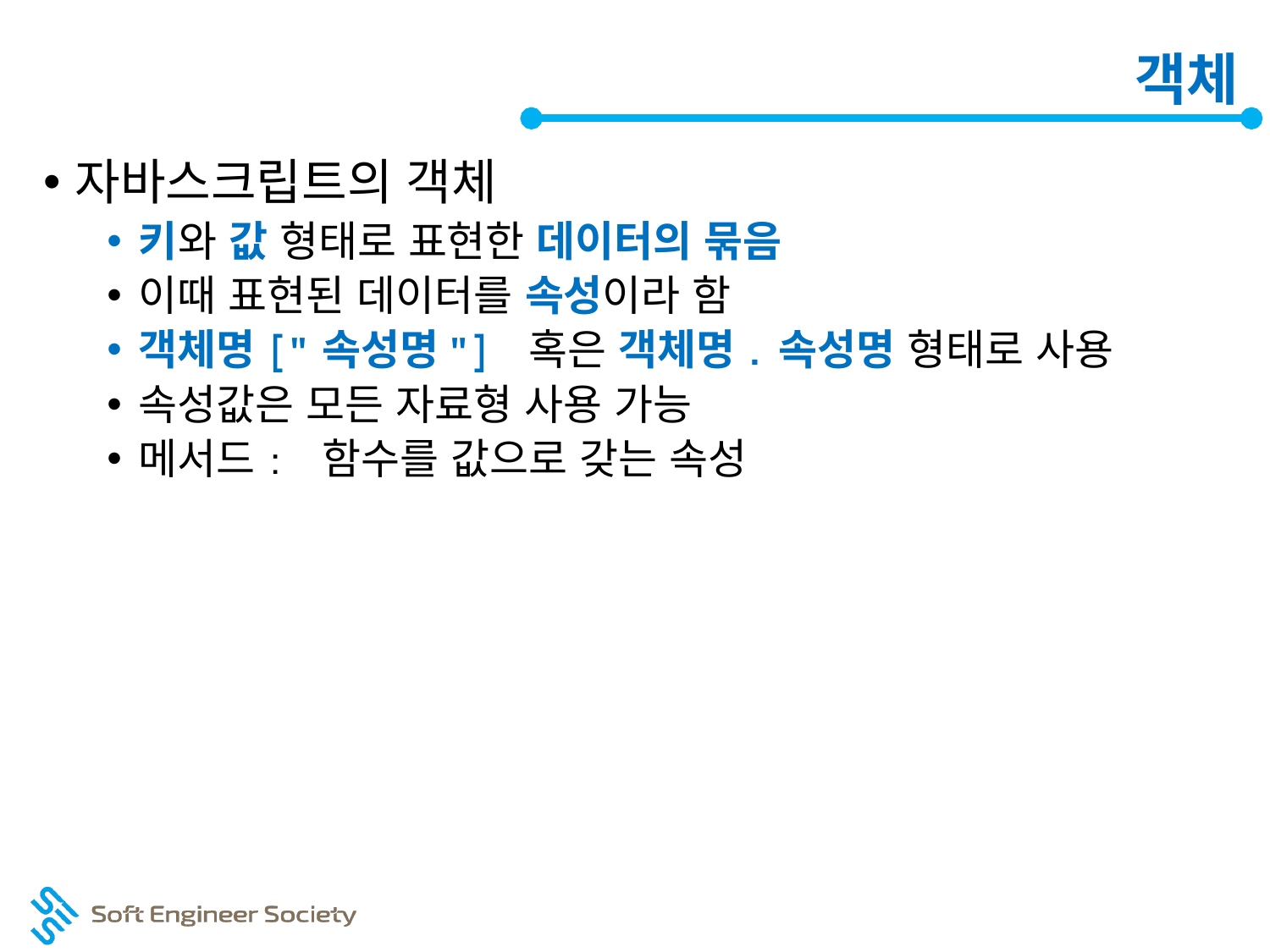

# 객체
자바스크립트의 객체
키와 값 형태로 표현한 데이터의 묶음
이때 표현된 데이터를 속성이라 함
객체명["속성명"] 혹은 객체명.속성명 형태로 사용
속성값은 모든 자료형 사용 가능
메서드: 함수를 값으로 갖는 속성